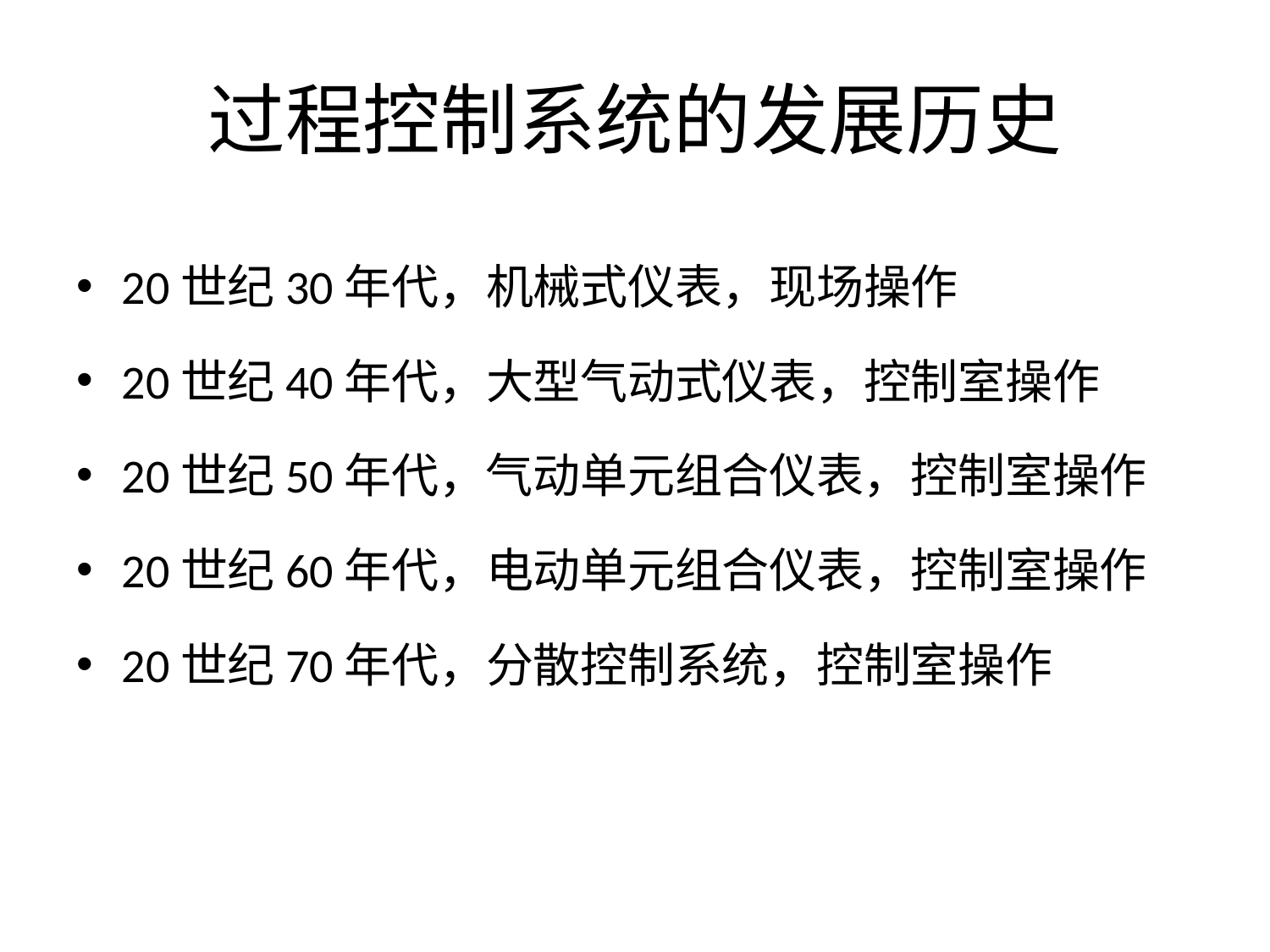

# 过程控制系统的发展历史
20世纪30年代，机械式仪表，现场操作
20世纪40年代，大型气动式仪表，控制室操作
20世纪50年代，气动单元组合仪表，控制室操作
20世纪60年代，电动单元组合仪表，控制室操作
20世纪70年代，分散控制系统，控制室操作